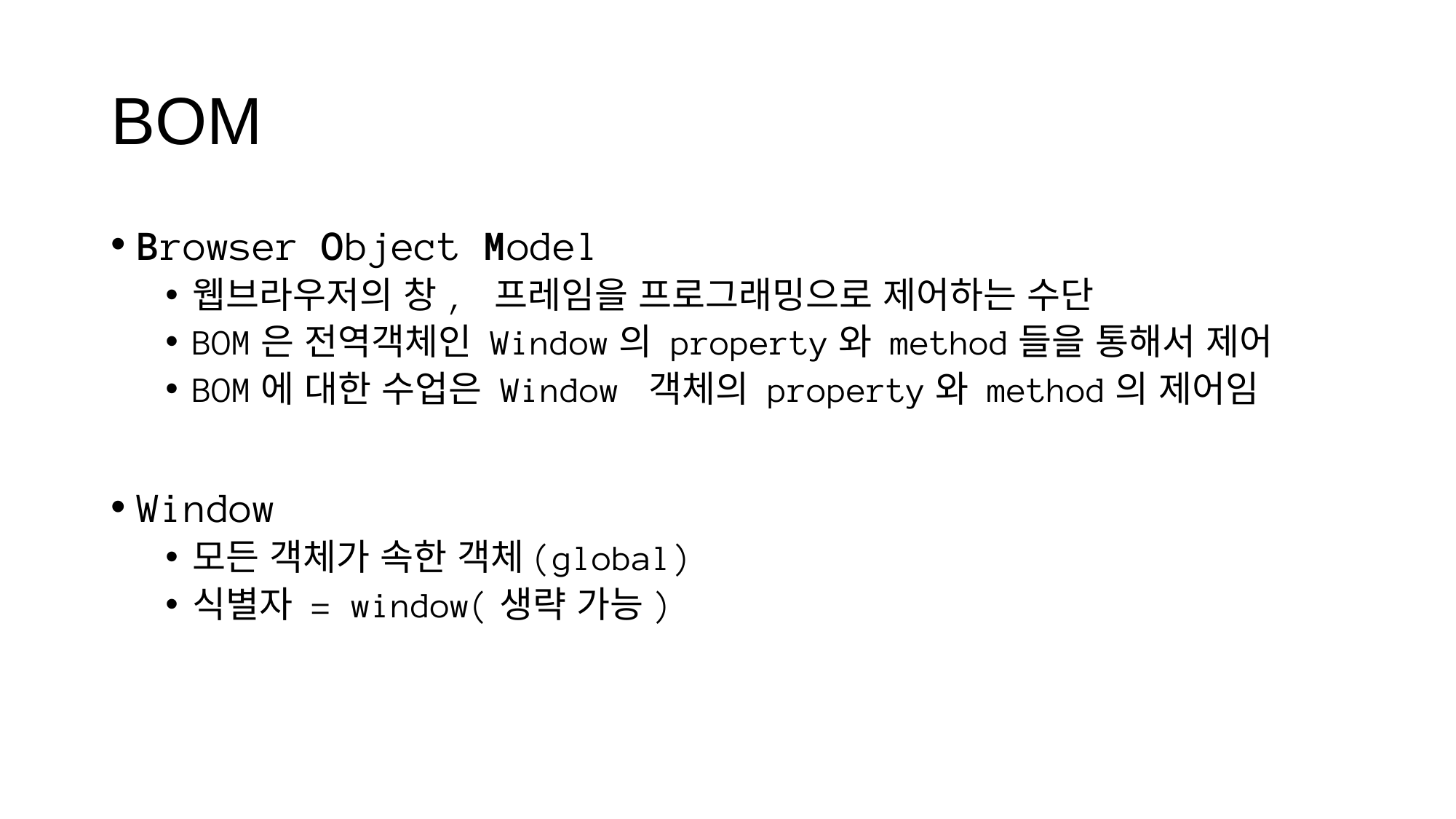

# BOM
Browser Object Model
웹브라우저의 창, 프레임을 프로그래밍으로 제어하는 수단
BOM은 전역객체인 Window의 property와 method들을 통해서 제어
BOM에 대한 수업은 Window 객체의 property와 method의 제어임

Window
모든 객체가 속한 객체(global)
식별자 = window(생략 가능)